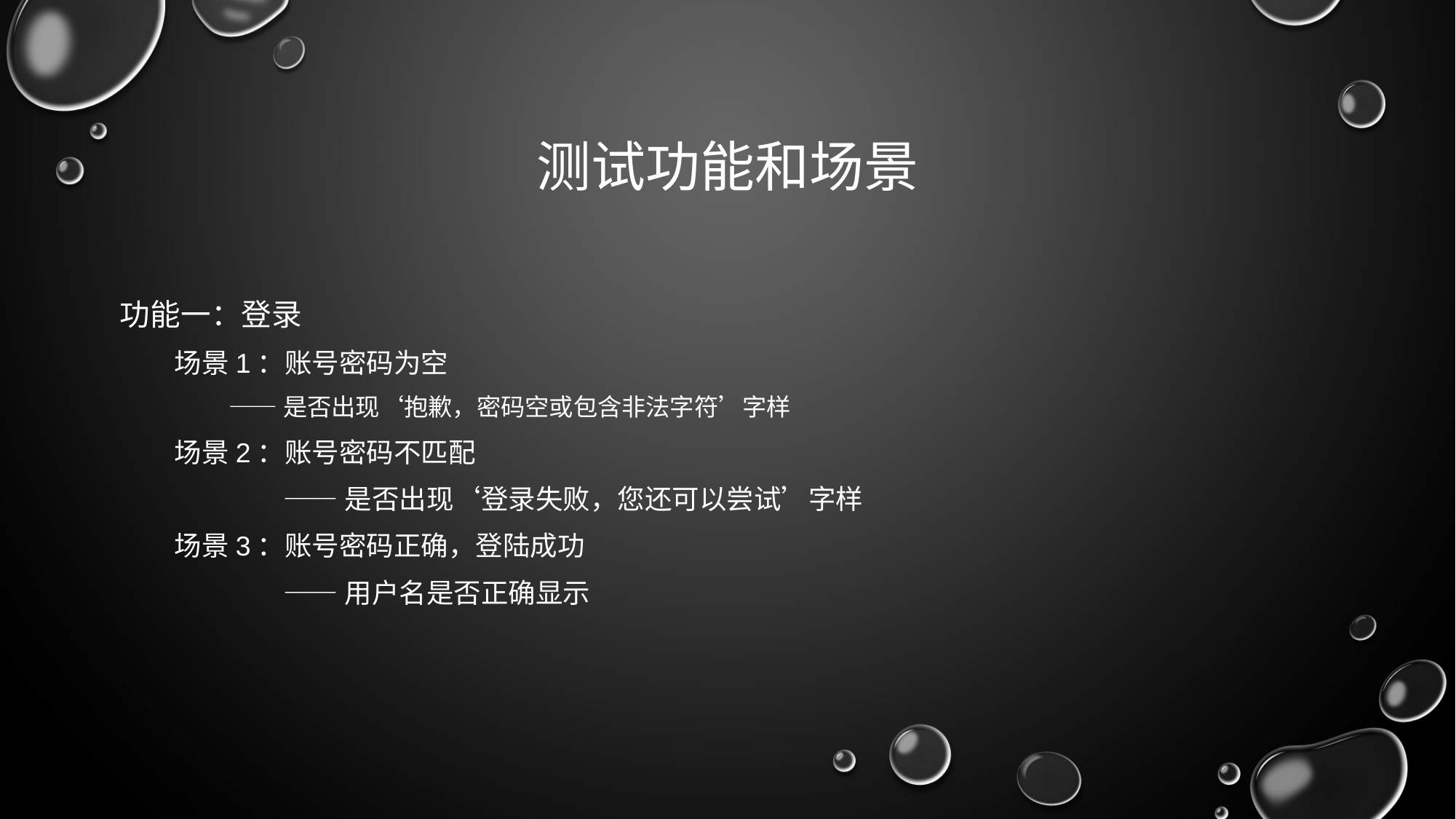

# 测试功能和场景
功能一：登录
场景1：账号密码为空
——是否出现‘抱歉，密码空或包含非法字符’字样
场景2：账号密码不匹配
	——是否出现‘登录失败，您还可以尝试’字样
场景3：账号密码正确，登陆成功
	——用户名是否正确显示